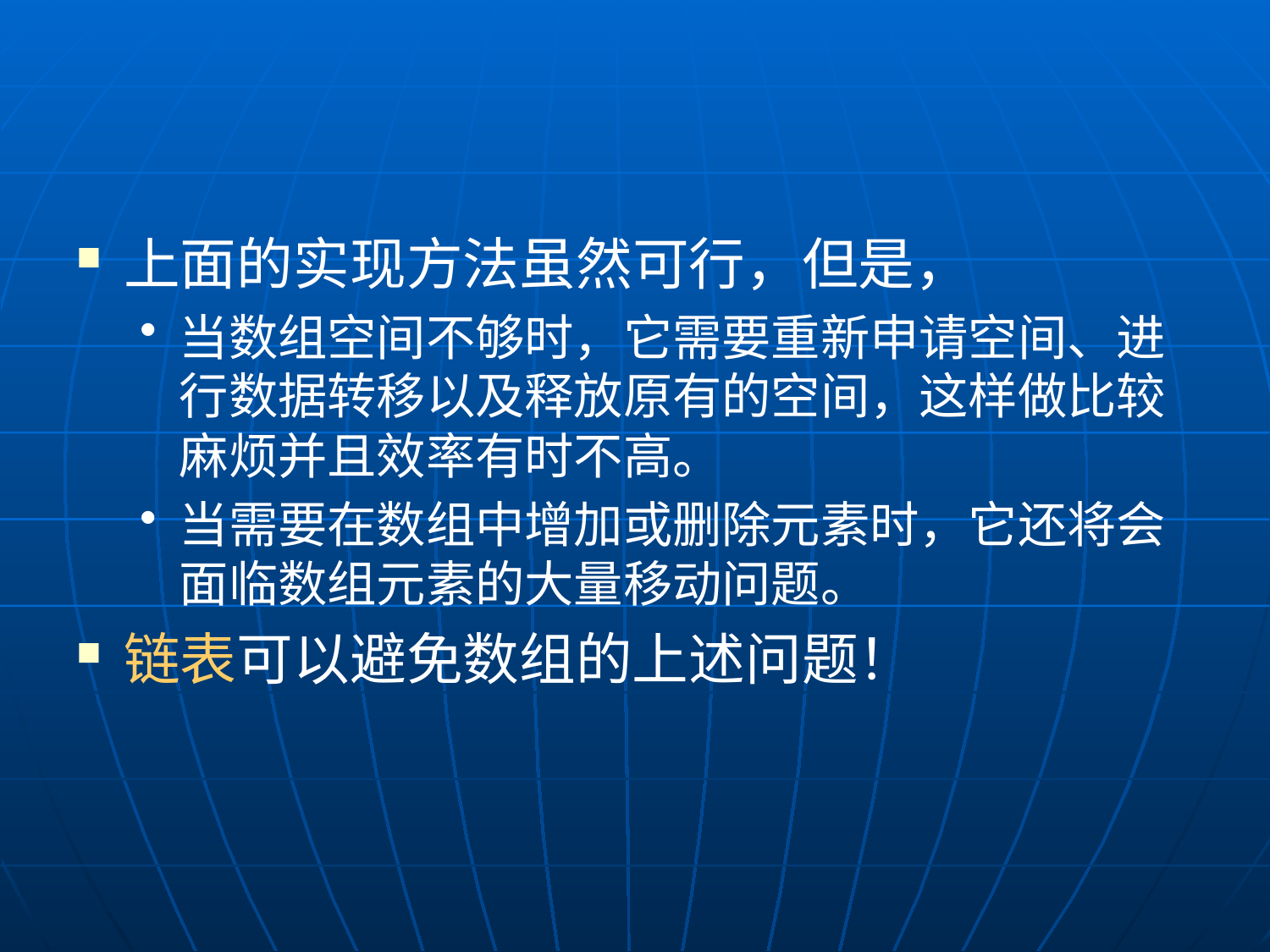

#
上面的实现方法虽然可行，但是，
当数组空间不够时，它需要重新申请空间、进行数据转移以及释放原有的空间，这样做比较麻烦并且效率有时不高。
当需要在数组中增加或删除元素时，它还将会面临数组元素的大量移动问题。
链表可以避免数组的上述问题！